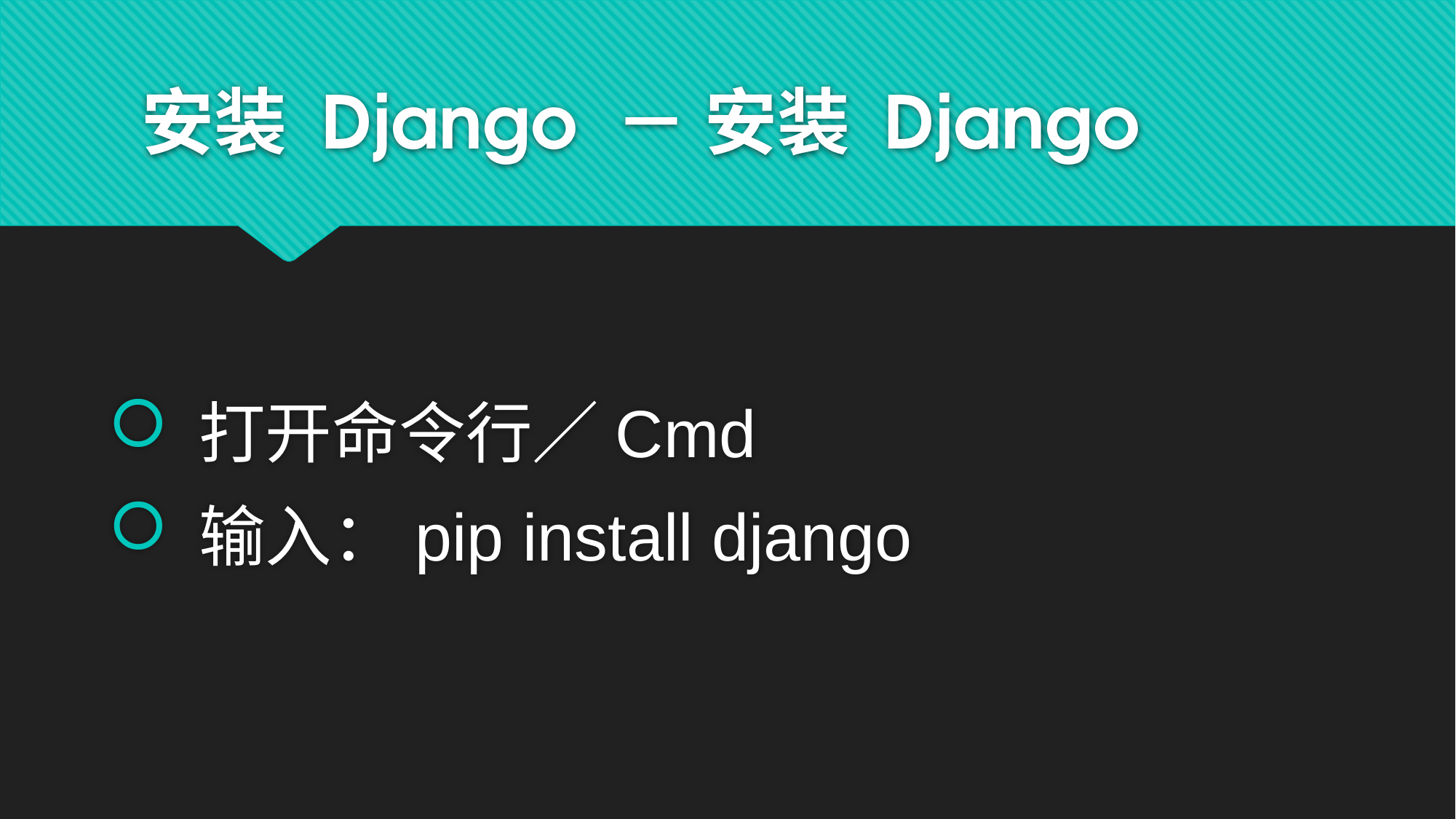

# 安装 Django － 安装 Django
 打开命令行／Cmd
 输入：pip install django